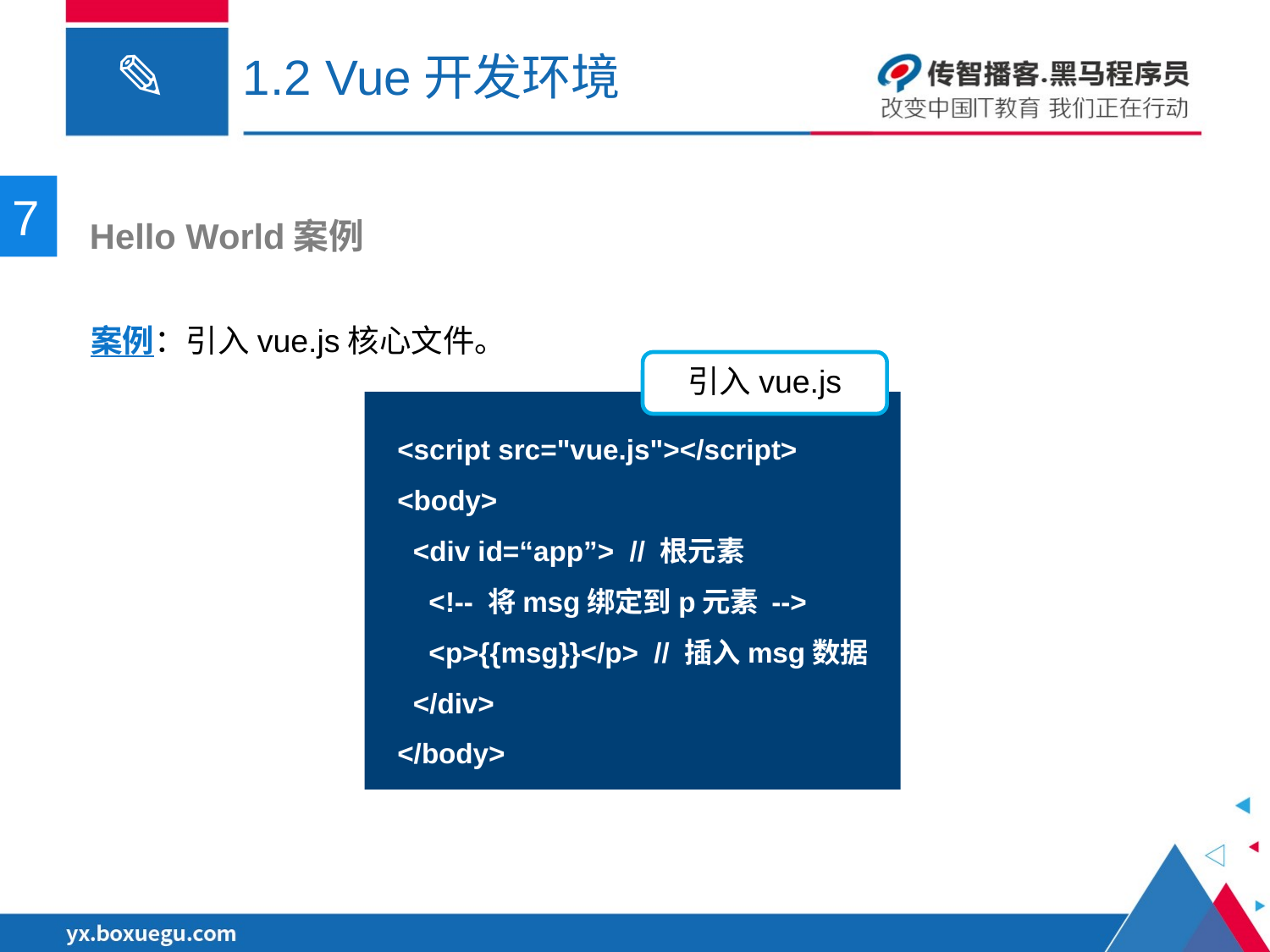

# 1.2 Vue开发环境

7
  Hello World案例
案例：引入vue.js核心文件。
引入vue.js

<script src="vue.js"></script>
<body>
  <div id=“app”>  // 根元素
    <!-- 将msg绑定到p元素 -->
    <p>{{msg}}</p>  // 插入msg数据
  </div>
</body>